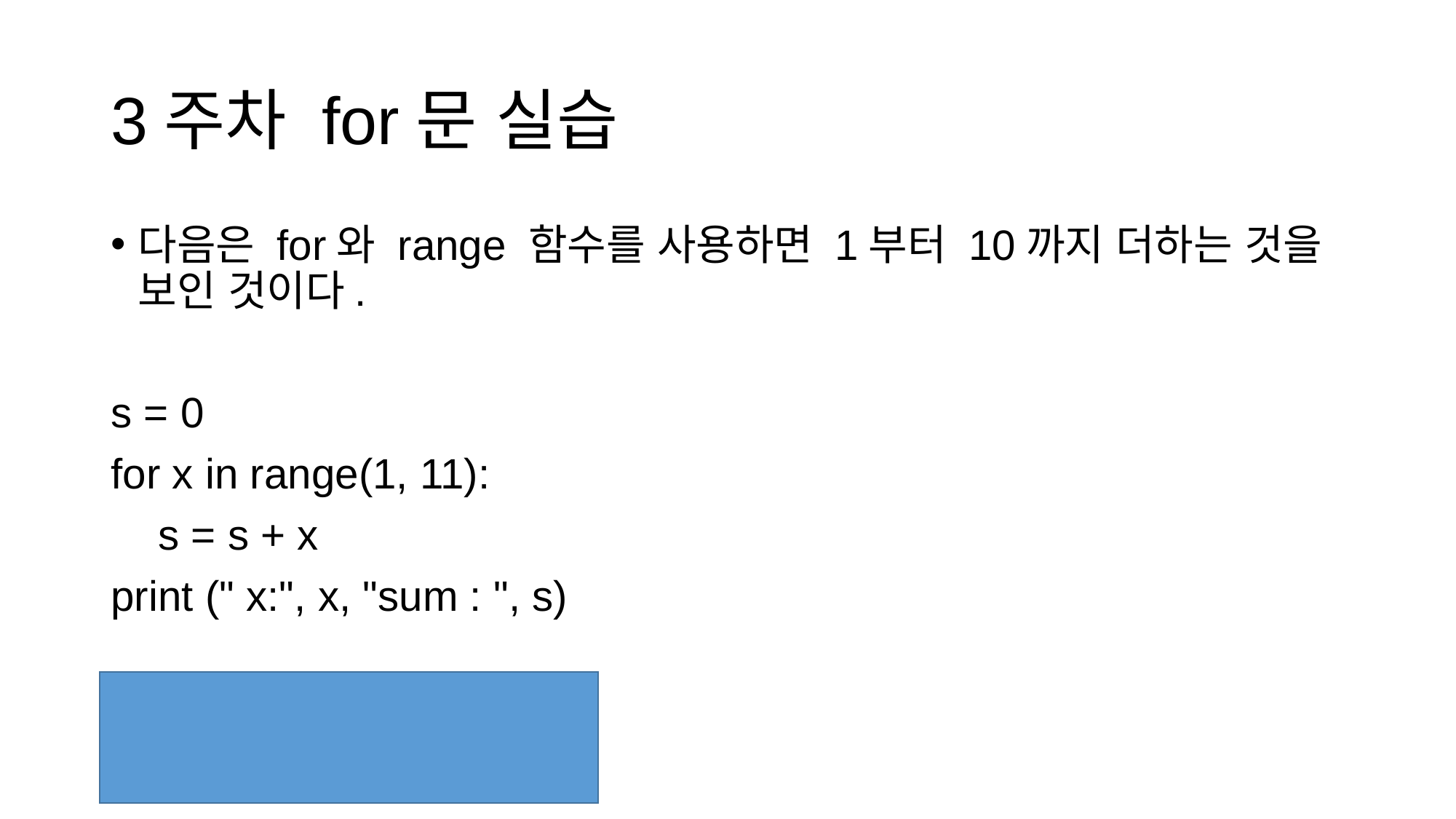

# 3주차 for문 실습
다음은 for와 range 함수를 사용하면 1부터 10까지 더하는 것을 보인 것이다.

s = 0
for x in range(1, 11):
    s = s + x
print (" x:", x, "sum : ", s)